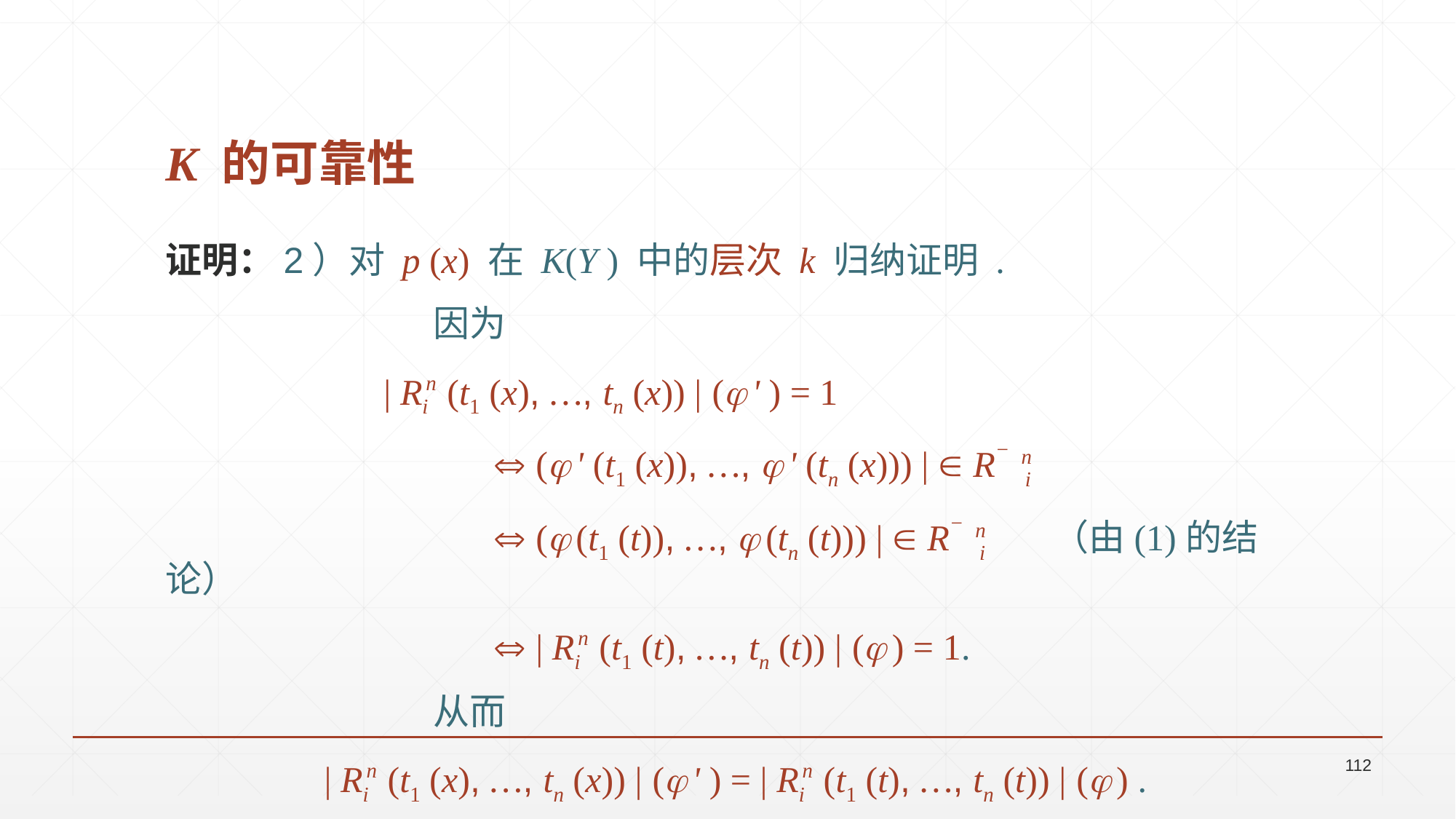

# K 的可靠性
证明：2）对 p (x) 在 K(Y ) 中的层次 k 归纳证明 .
		     因为
		| Ri n  (t1 (x), …, tn (x)) | (ϕ ʹ ) = 1
			⇔ (ϕ ʹ (t1 (x)), …, ϕ ʹ (tn (x))) | ∈ R−   i n
			⇔ (ϕ (t1 (t)), …, ϕ (tn (t))) | ∈ R−   i n           （由(1)的结论）
			⇔ | Ri n  (t1 (t), …, tn (t)) | (ϕ ) = 1.
		     从而
| Ri n  (t1 (x), …, tn (x)) | (ϕ ʹ ) = | Ri n  (t1 (t), …, tn (t)) | (ϕ ) .
112